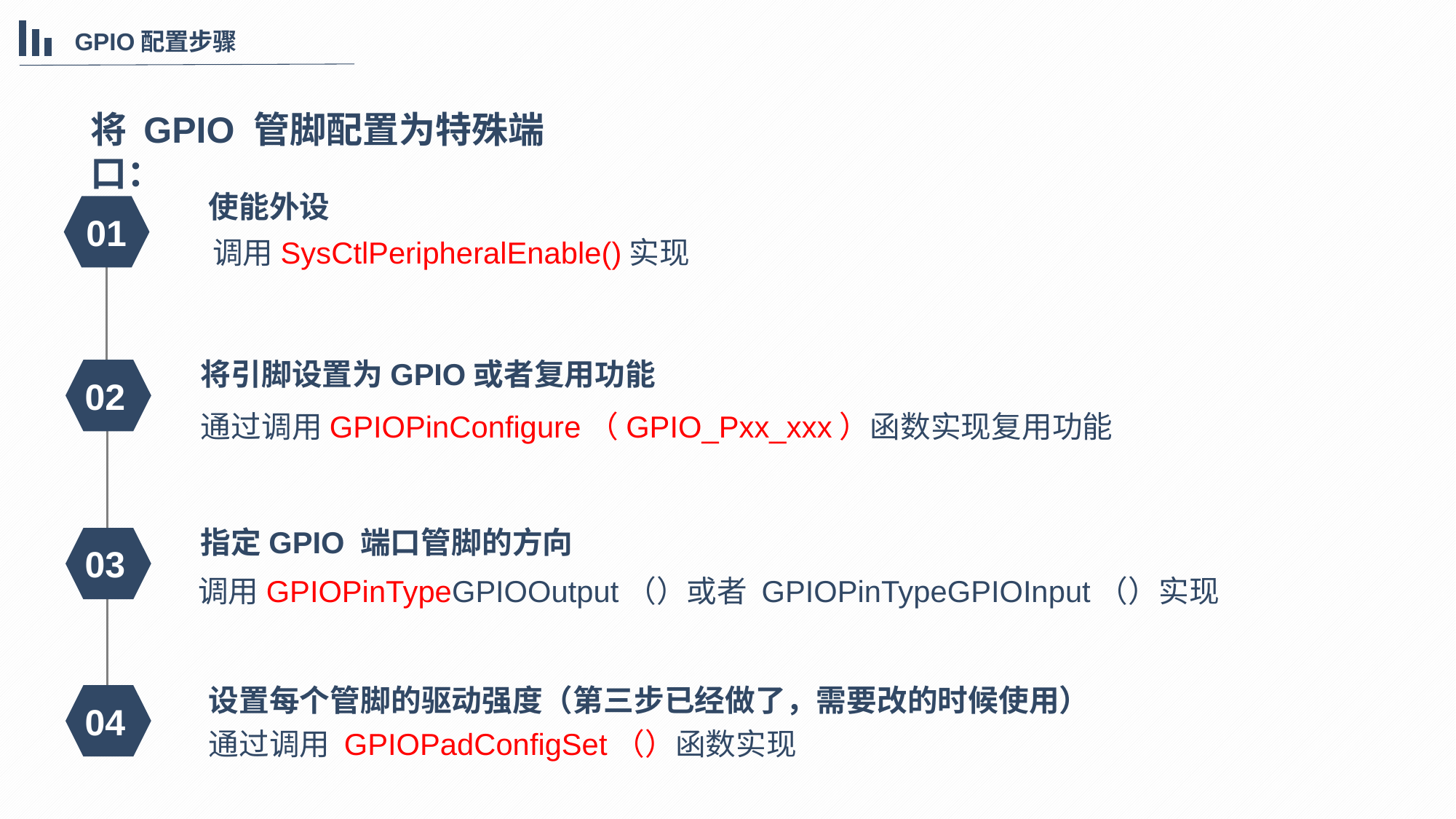

GPIO配置步骤

将 GPIO 管脚配置为特殊端口：
使能外设

01
调用SysCtlPeripheralEnable()实现
将引脚设置为GPIO或者复用功能

02
通过调用GPIOPinConfigure（GPIO_Pxx_xxx）函数实现复用功能
指定GPIO 端口管脚的方向

03
调用GPIOPinTypeGPIOOutput（）或者 GPIOPinTypeGPIOInput（）实现
设置每个管脚的驱动强度（第三步已经做了，需要改的时候使用）

04
通过调用 GPIOPadConfigSet（）函数实现